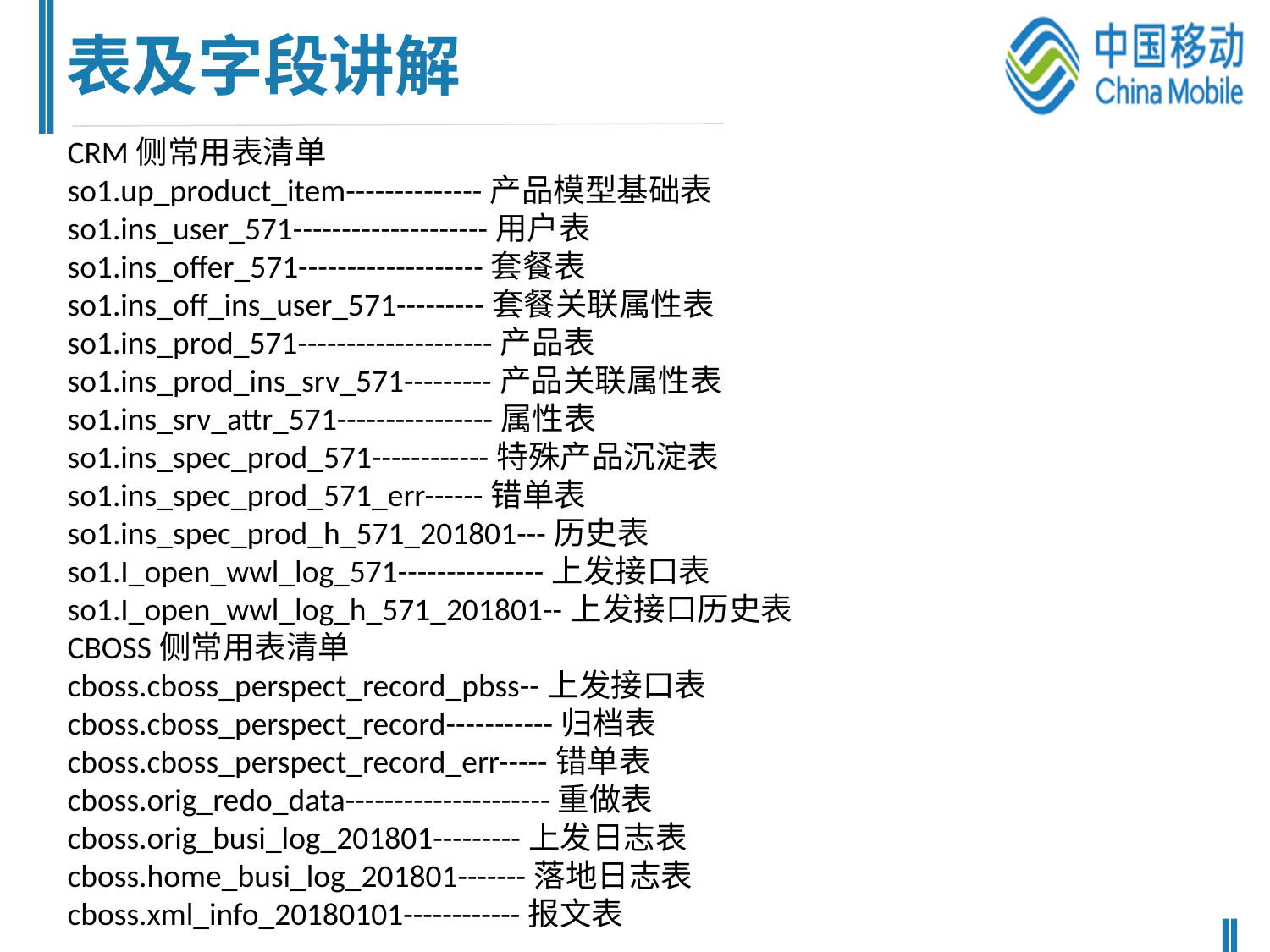

表及字段讲解
CRM侧常用表清单
so1.up_product_item--------------产品模型基础表
so1.ins_user_571--------------------用户表
so1.ins_offer_571-------------------套餐表
so1.ins_off_ins_user_571---------套餐关联属性表
so1.ins_prod_571--------------------产品表
so1.ins_prod_ins_srv_571---------产品关联属性表
so1.ins_srv_attr_571----------------属性表
so1.ins_spec_prod_571------------特殊产品沉淀表
so1.ins_spec_prod_571_err------错单表
so1.ins_spec_prod_h_571_201801---历史表
so1.I_open_wwl_log_571---------------上发接口表
so1.I_open_wwl_log_h_571_201801--上发接口历史表
CBOSS侧常用表清单
cboss.cboss_perspect_record_pbss--上发接口表
cboss.cboss_perspect_record-----------归档表
cboss.cboss_perspect_record_err-----错单表
cboss.orig_redo_data---------------------重做表
cboss.orig_busi_log_201801---------上发日志表
cboss.home_busi_log_201801-------落地日志表
cboss.xml_info_20180101------------报文表